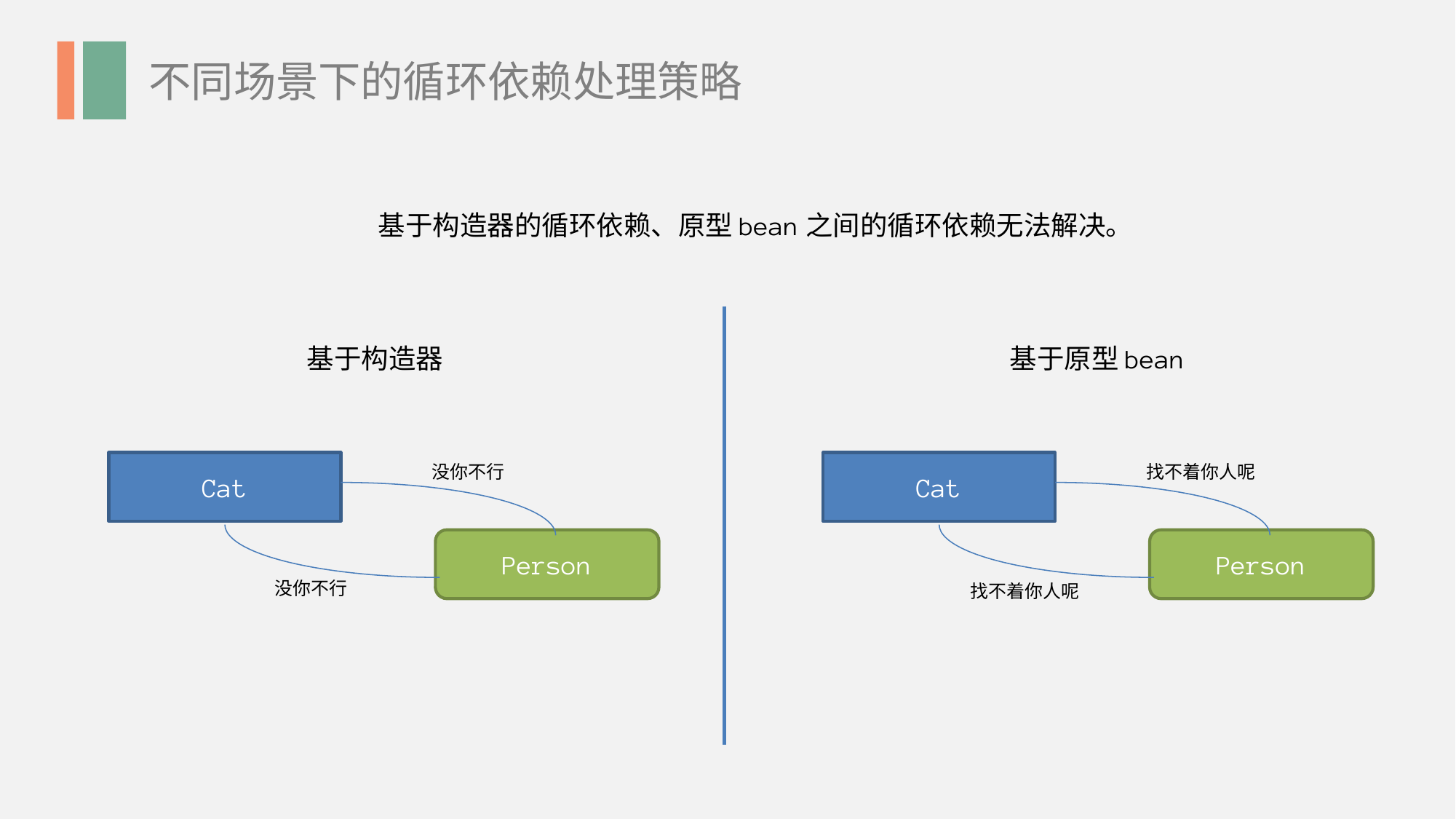

不同场景下的循环依赖处理策略
基于构造器的循环依赖、原型bean之间的循环依赖无法解决。
基于原型bean
基于构造器
Cat
Cat
没你不行
找不着你人呢

Person
Person
没你不行
找不着你人呢